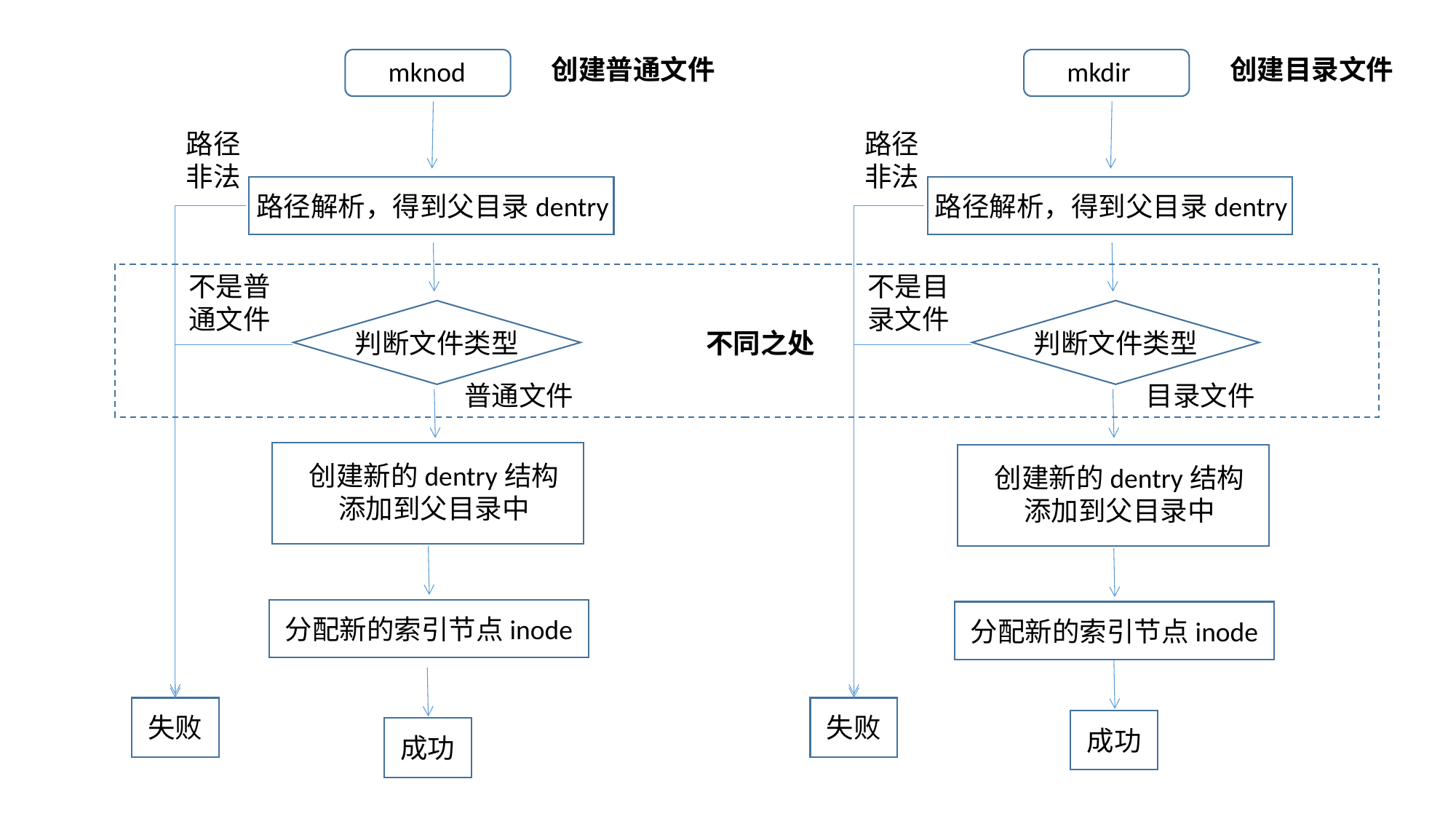

创建普通文件
创建目录文件

mknod

mkdir
路径非法
路径非法

路径解析，得到父目录dentry
路径解析，得到父目录dentry

不是普通文件
不是目录文件

判断文件类型
不同之处
判断文件类型
普通文件
目录文件

创建新的dentry结构
添加到父目录中
创建新的dentry结构
添加到父目录中

分配新的索引节点inode
分配新的索引节点inode

失败
失败

成功
成功